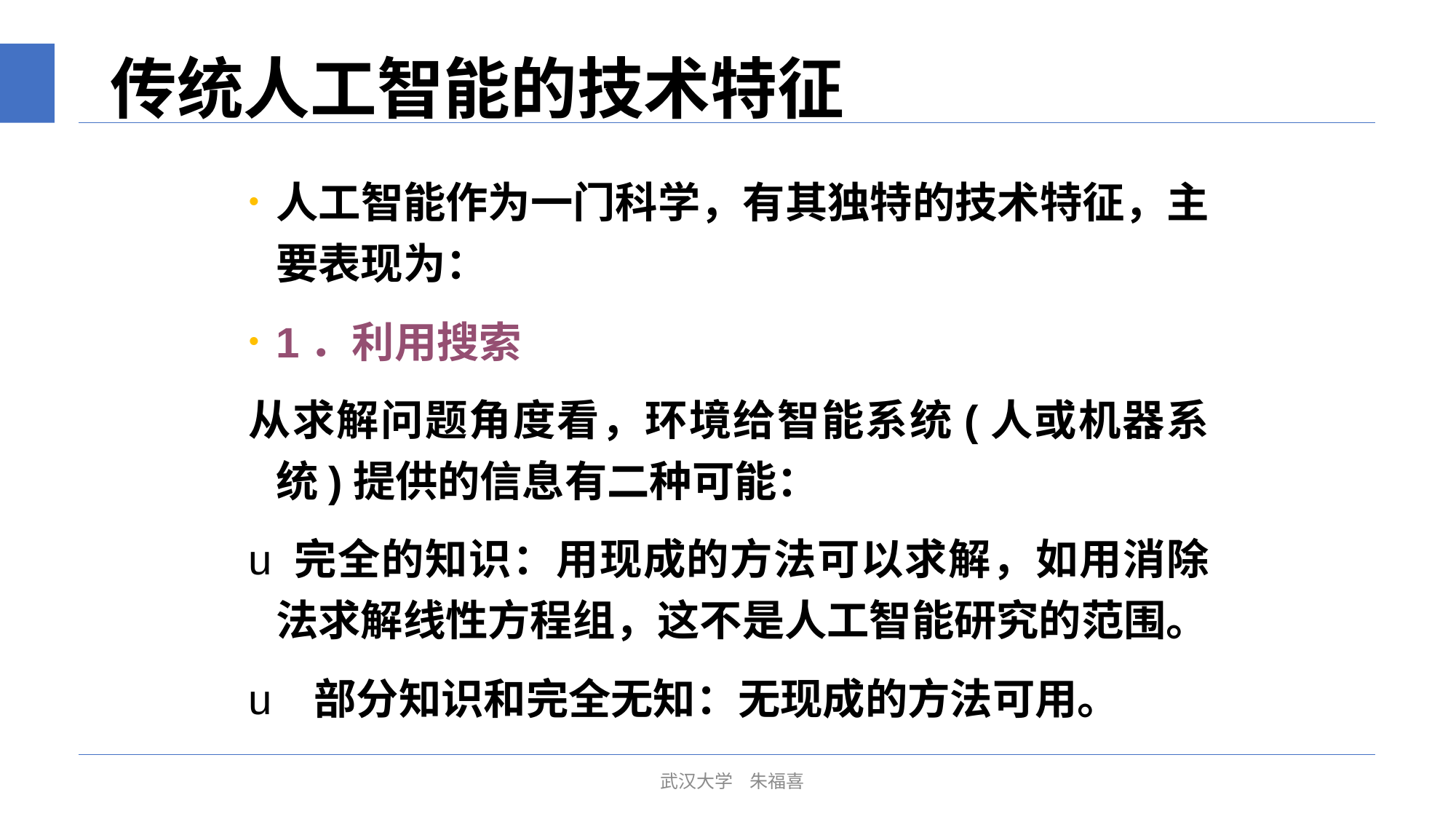

# 传统人工智能的技术特征
人工智能作为一门科学，有其独特的技术特征，主要表现为：
1．利用搜索
从求解问题角度看，环境给智能系统(人或机器系统)提供的信息有二种可能：
u 完全的知识：用现成的方法可以求解，如用消除法求解线性方程组，这不是人工智能研究的范围。
u   部分知识和完全无知：无现成的方法可用。
 武汉大学   朱福喜